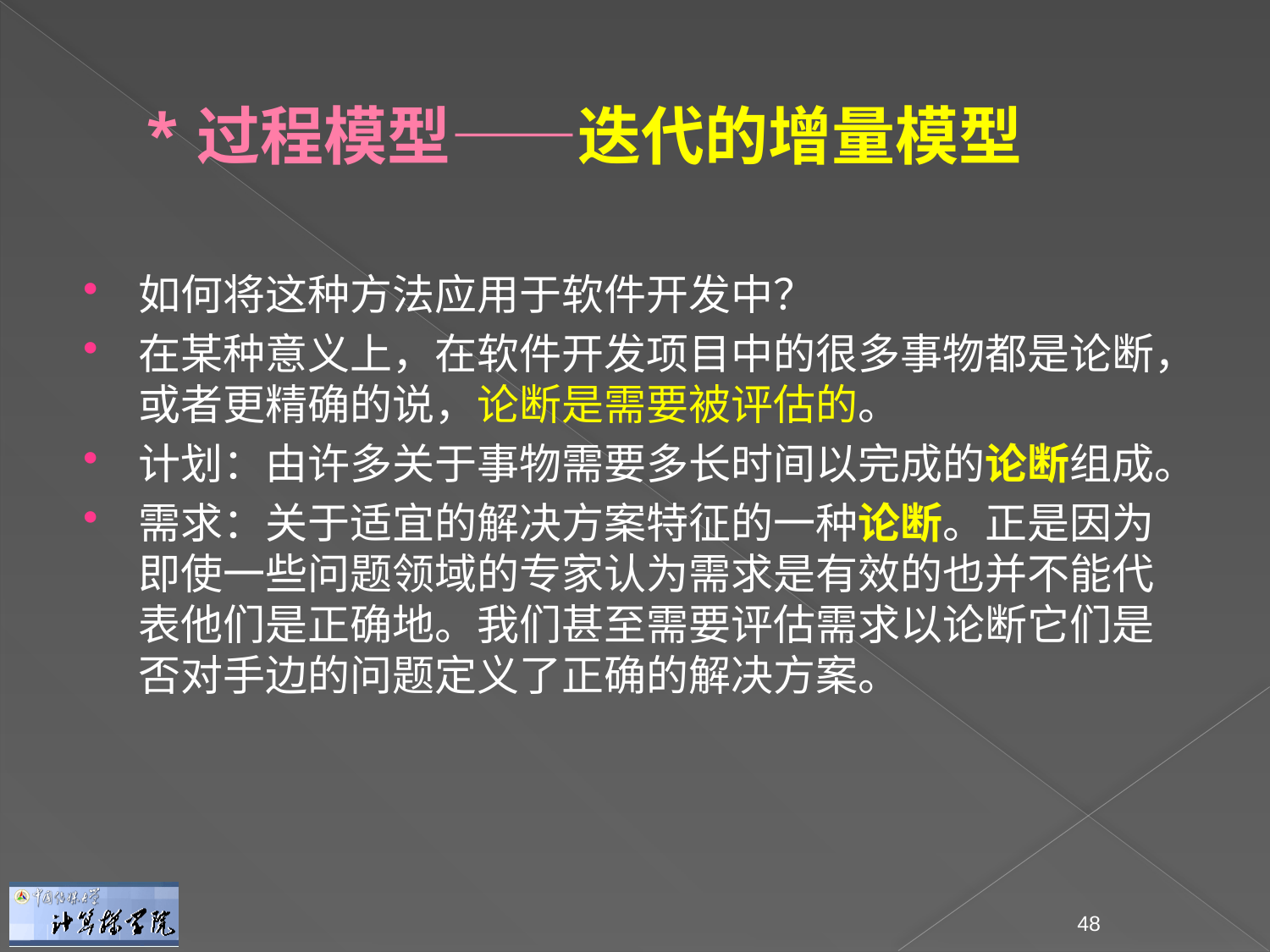

# *过程模型——迭代的增量模型
如何将这种方法应用于软件开发中？
在某种意义上，在软件开发项目中的很多事物都是论断，或者更精确的说，论断是需要被评估的。
计划：由许多关于事物需要多长时间以完成的论断组成。
需求：关于适宜的解决方案特征的一种论断。正是因为即使一些问题领域的专家认为需求是有效的也并不能代表他们是正确地。我们甚至需要评估需求以论断它们是否对手边的问题定义了正确的解决方案。
48